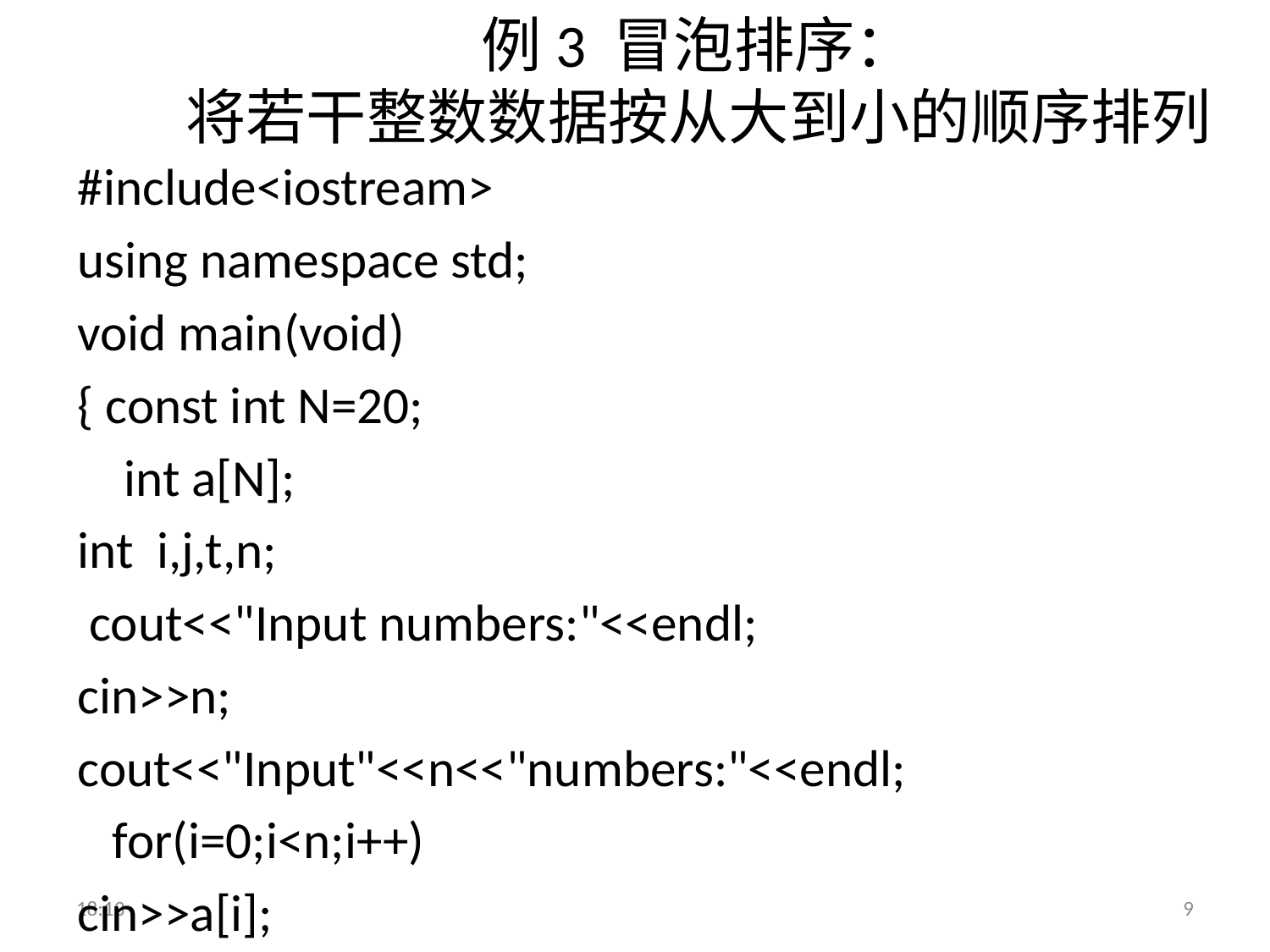

# 例3 冒泡排序： 将若干整数数据按从大到小的顺序排列
#include<iostream>
using namespace std;
void main(void)
{ const int N=20;
    int a[N];
int  i,j,t,n;
 cout<<"Input numbers:"<<endl;
cin>>n;
cout<<"Input"<<n<<"numbers:"<<endl;
   for(i=0;i<n;i++)
cin>>a[i];
18:13
9